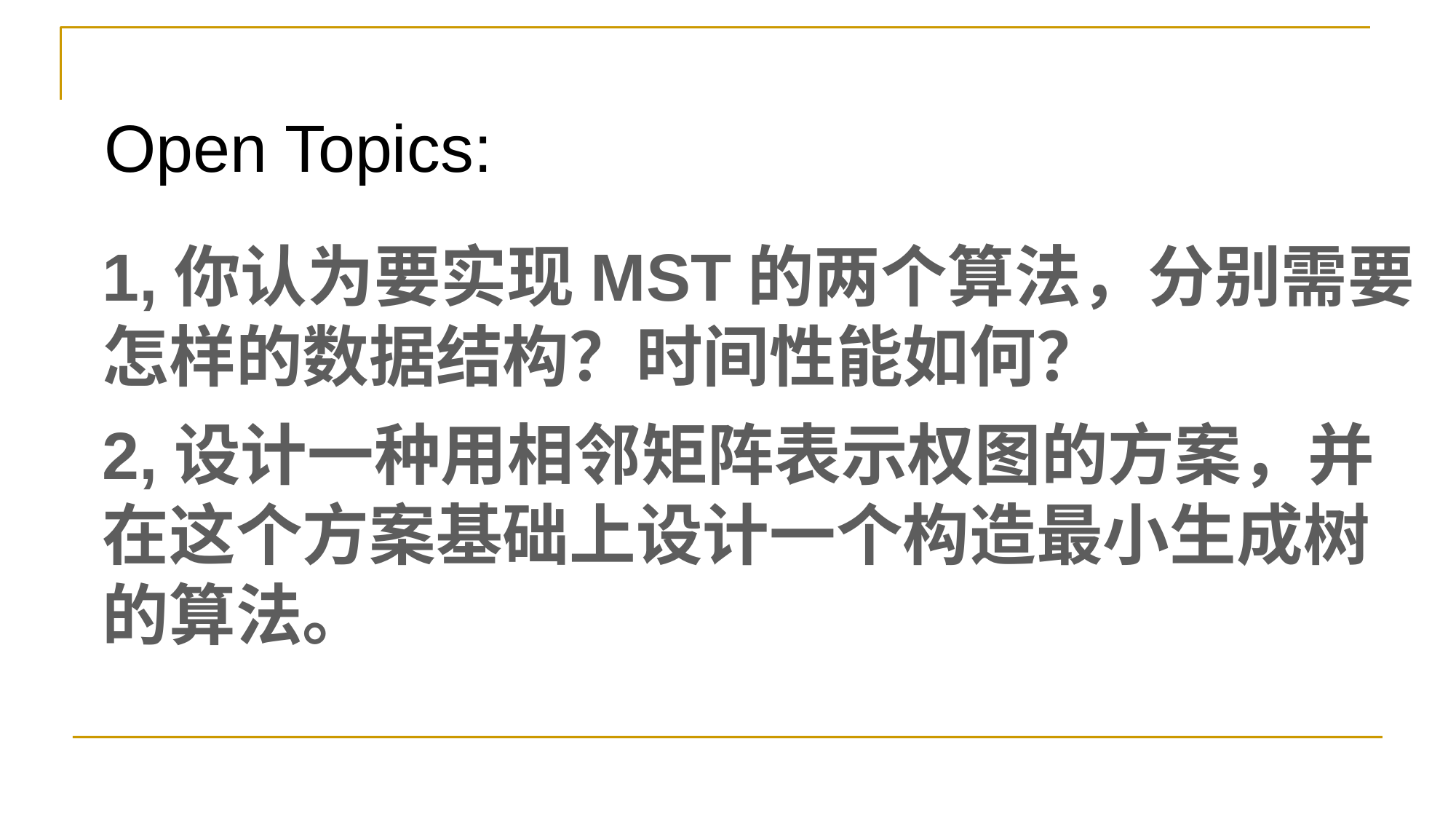

Open Topics:
1,你认为要实现MST的两个算法，分别需要怎样的数据结构？时间性能如何？
2,设计一种用相邻矩阵表示权图的方案，并在这个方案基础上设计一个构造最小生成树的算法。